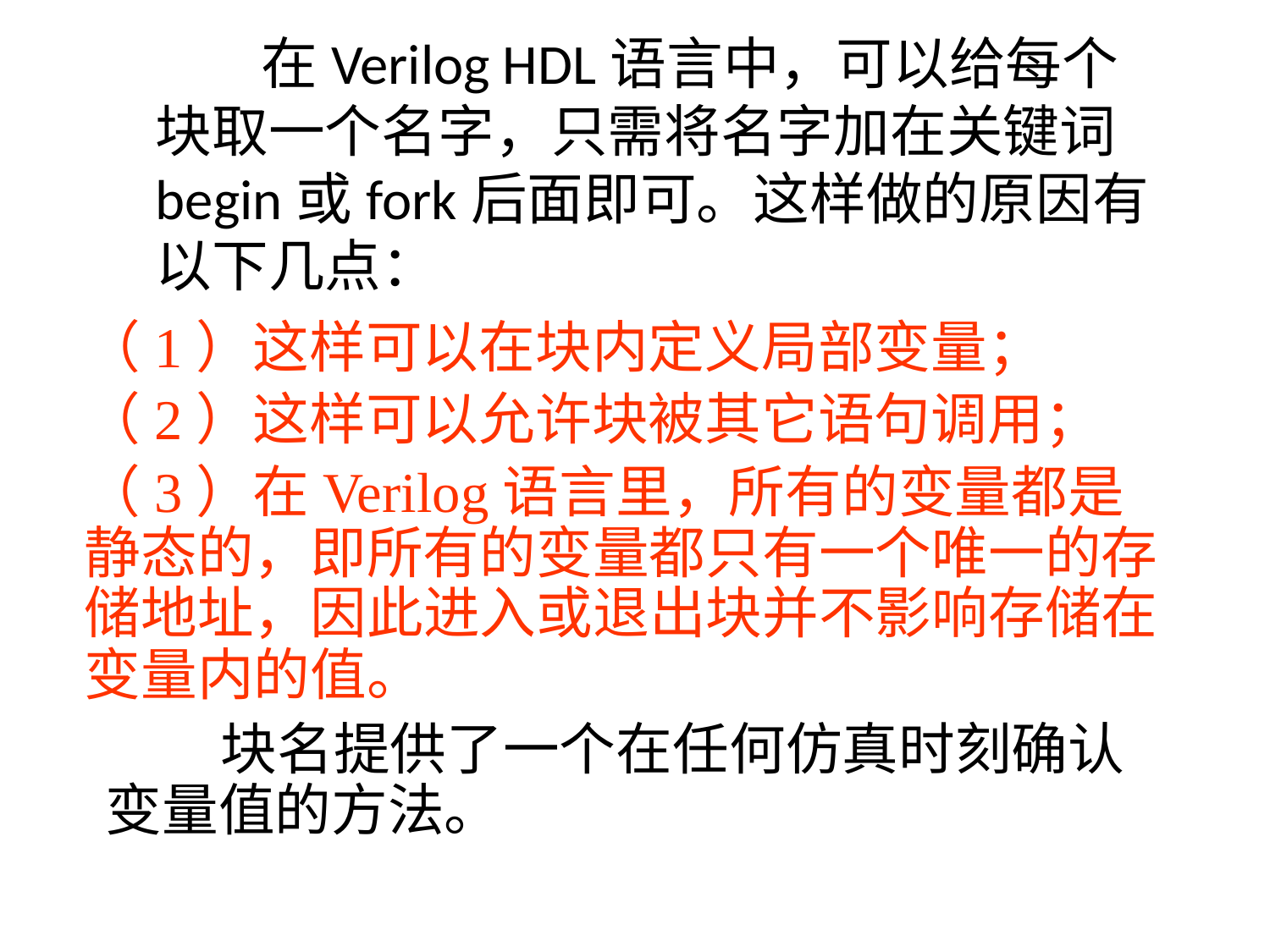

在Verilog HDL语言中，可以给每个块取一个名字，只需将名字加在关键词begin或fork后面即可。这样做的原因有以下几点：
（1）这样可以在块内定义局部变量；
（2）这样可以允许块被其它语句调用；
（3）在Verilog语言里，所有的变量都是静态的，即所有的变量都只有一个唯一的存储地址，因此进入或退出块并不影响存储在变量内的值。
        块名提供了一个在任何仿真时刻确认变量值的方法。